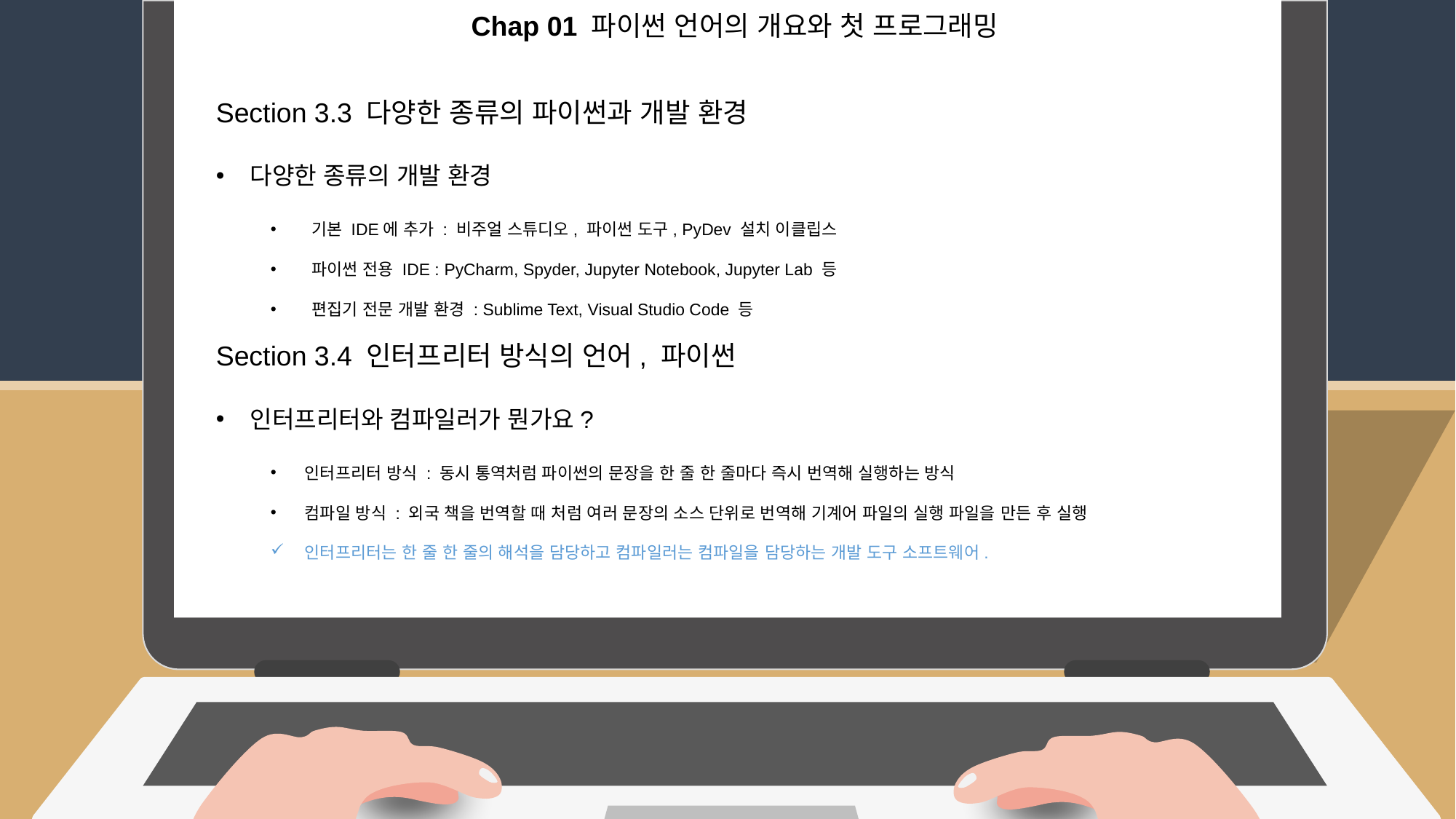

Chap 01 파이썬 언어의 개요와 첫 프로그래밍
Section 3.3 다양한 종류의 파이썬과 개발 환경

다양한 종류의 개발 환경

기본 IDE에 추가 : 비주얼 스튜디오, 파이썬 도구, PyDev 설치 이클립스

파이썬 전용 IDE : PyCharm, Spyder, Jupyter Notebook, Jupyter Lab 등

편집기 전문 개발 환경 : Sublime Text, Visual Studio Code 등

Section 3.4 인터프리터 방식의 언어, 파이썬

인터프리터와 컴파일러가 뭔가요?

인터프리터 방식 : 동시 통역처럼 파이썬의 문장을 한 줄 한 줄마다 즉시 번역해 실행하는 방식

컴파일 방식 : 외국 책을 번역할 때 처럼 여러 문장의 소스 단위로 번역해 기계어 파일의 실행 파일을 만든 후 실행

인터프리터는 한 줄 한 줄의 해석을 담당하고 컴파일러는 컴파일을 담당하는 개발 도구 소프트웨어.